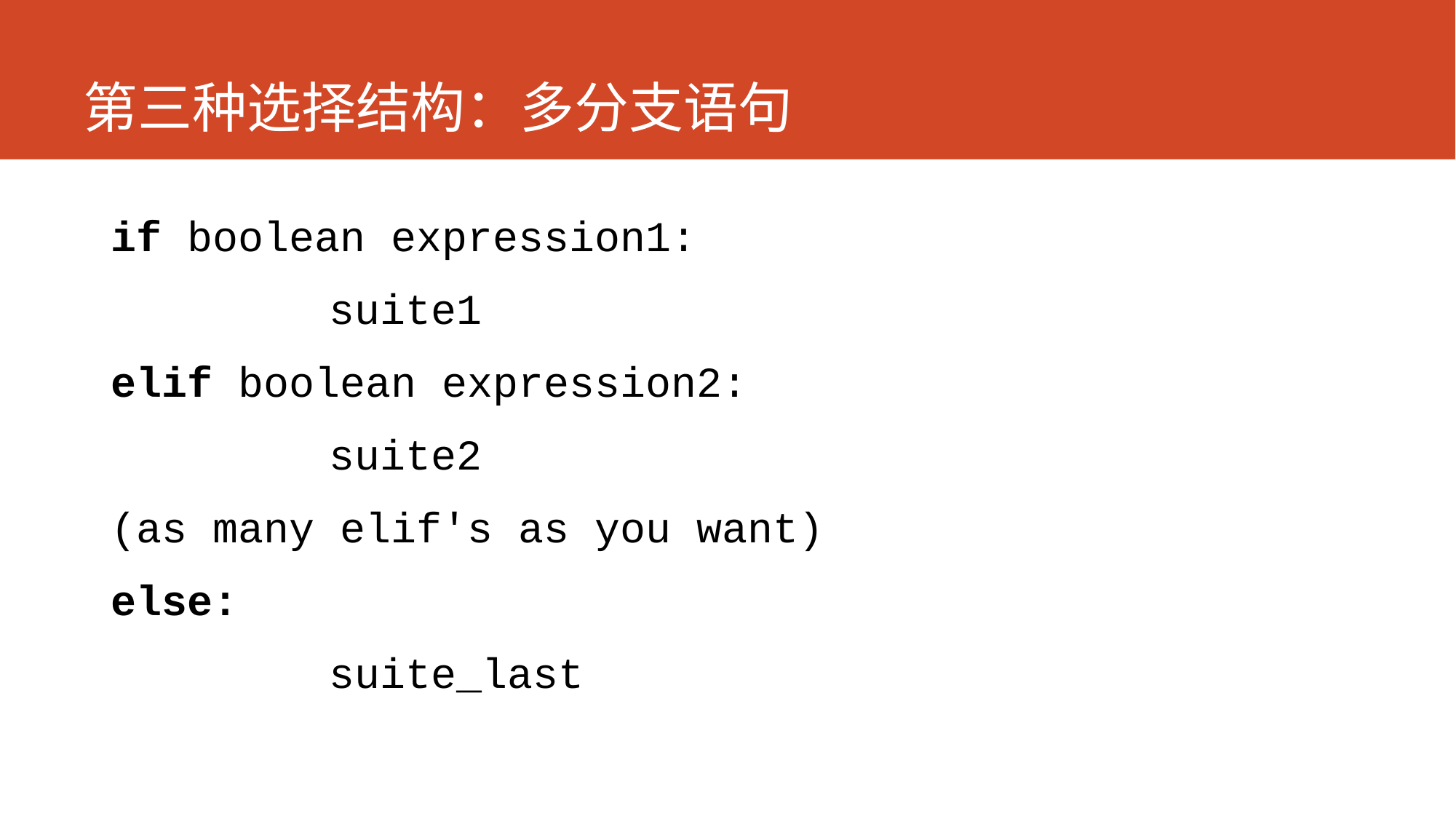

# 第三种选择结构：多分支语句
if boolean expression1:
		suite1
elif boolean expression2:
		suite2
(as many elif's as you want)
else:
		suite_last